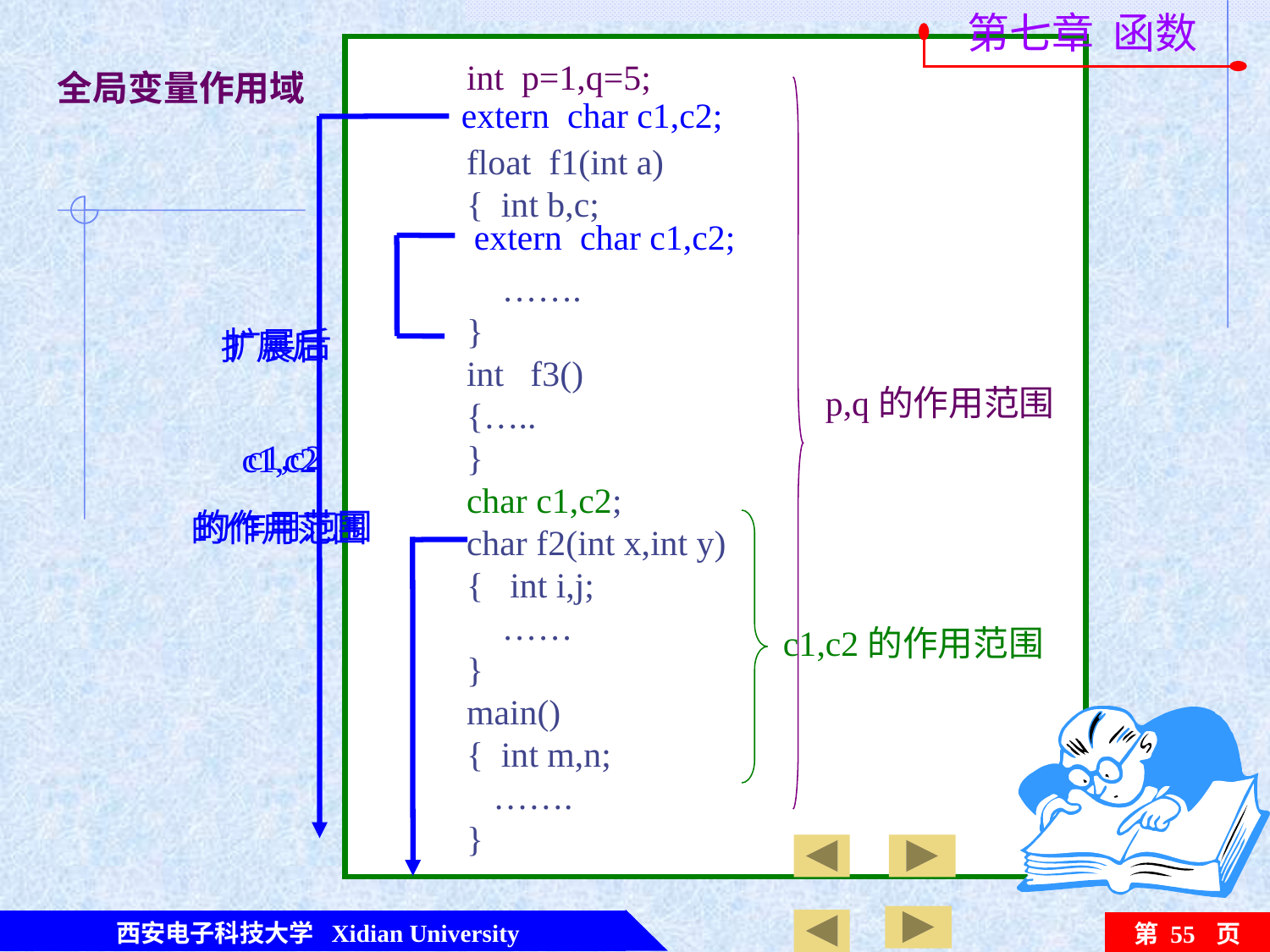

第七章  函数

int  p=1,q=5;

float  f1(int a)
{  int b,c;

    …….
}
int   f3()
{…..
}
char c1,c2;
char f2(int x,int y)
{   int i,j;
    ……
}
main()
{  int m,n;
   …….
}

p,q的作用范围

c1,c2的作用范围
全局变量作用域
extern  char c1,c2;

扩展后
c1,c2
的作用范围
extern  char c1,c2;

扩展后
c1,c2
的作用范围